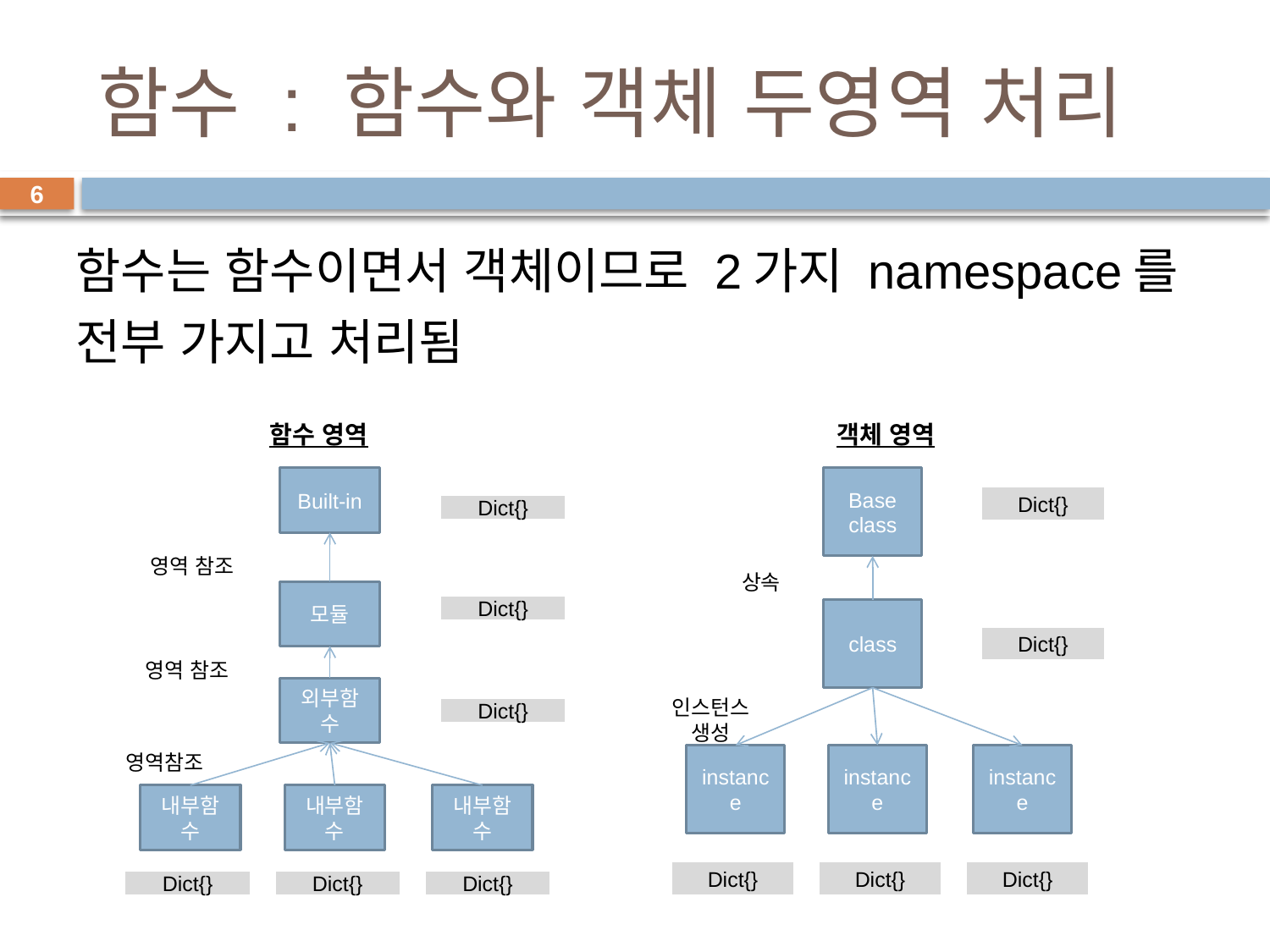

# 함수 : 함수와 객체 두영역 처리
6
함수는 함수이면서 객체이므로 2가지 namespace를 전부 가지고 처리됨
객체 영역
함수 영역
Built-in
Dict{}
영역 참조
모듈
Dict{}
영역 참조
외부함수
Dict{}
영역참조
내부함수
내부함수
내부함수
Dict{}
Dict{}
Dict{}
Base class
Dict{}
상속
class
Dict{}
인스턴스 생성
instance
instance
instance
Dict{}
Dict{}
Dict{}